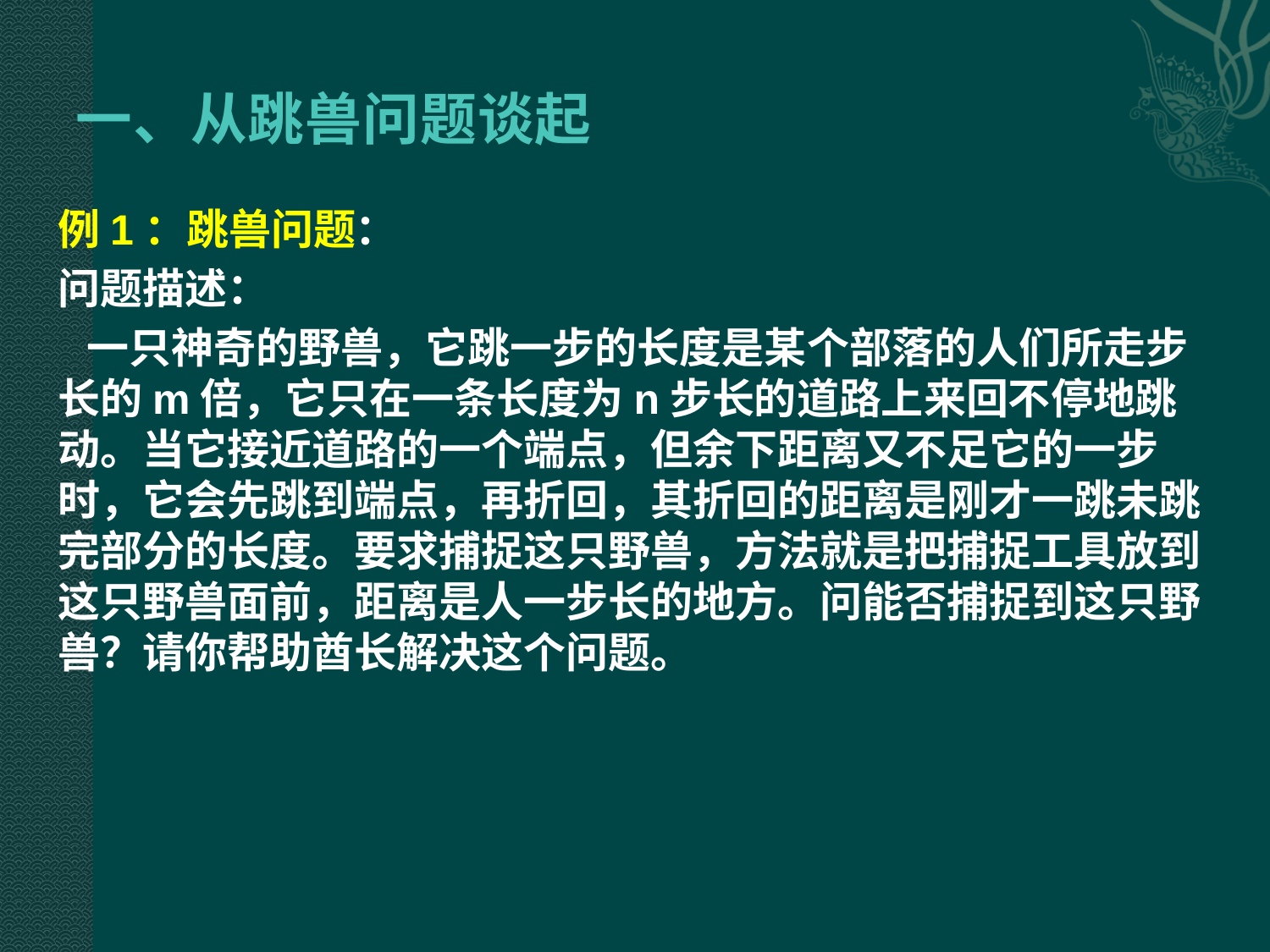

# 一、从跳兽问题谈起
例1：跳兽问题：
问题描述：
  一只神奇的野兽，它跳一步的长度是某个部落的人们所走步长的m倍，它只在一条长度为n步长的道路上来回不停地跳动。当它接近道路的一个端点，但余下距离又不足它的一步时，它会先跳到端点，再折回，其折回的距离是刚才一跳未跳完部分的长度。要求捕捉这只野兽，方法就是把捕捉工具放到这只野兽面前，距离是人一步长的地方。问能否捕捉到这只野兽？请你帮助酋长解决这个问题。